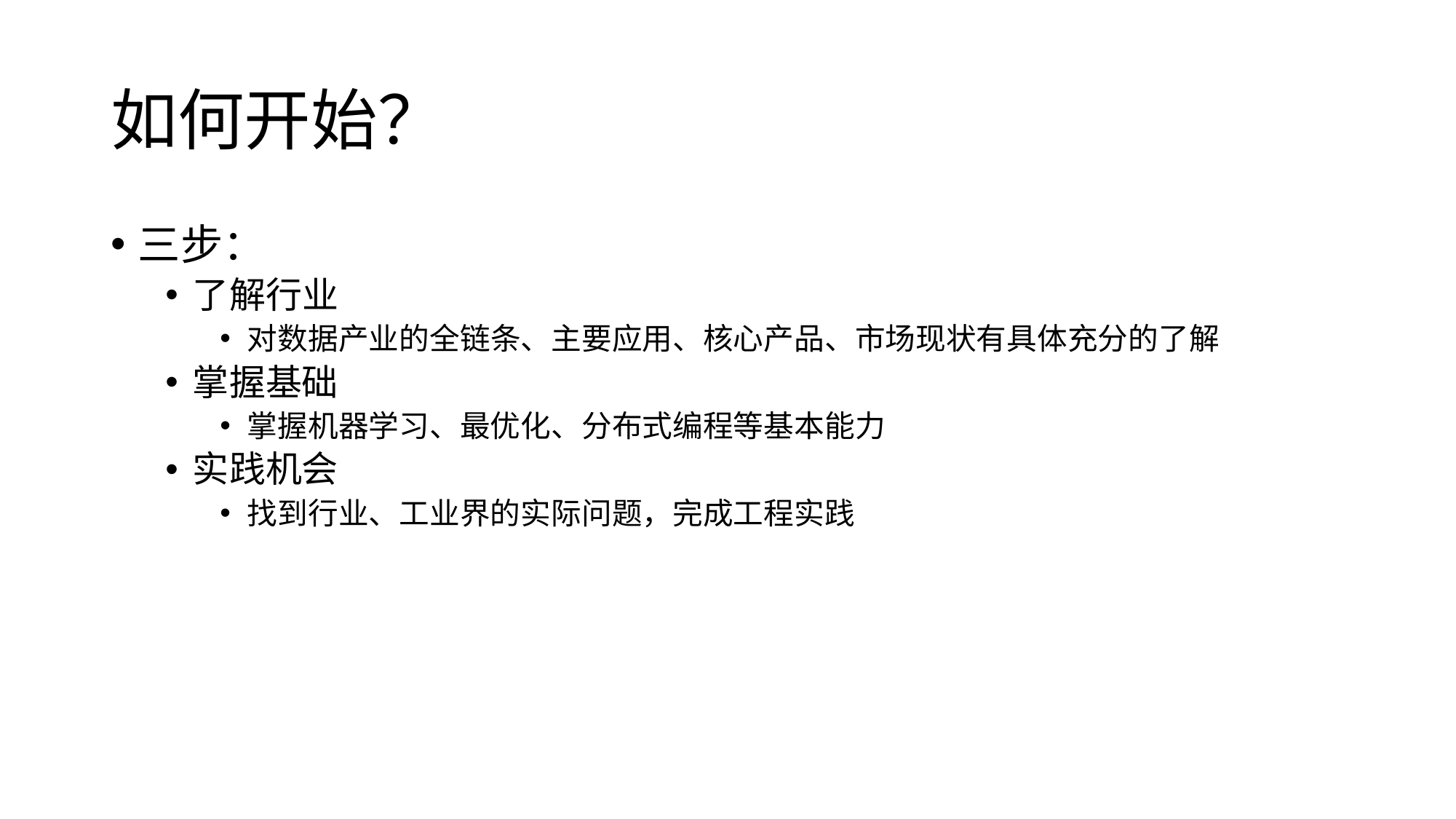

# 如何开始？
三步：
了解行业
对数据产业的全链条、主要应用、核心产品、市场现状有具体充分的了解
掌握基础
掌握机器学习、最优化、分布式编程等基本能力
实践机会
找到行业、工业界的实际问题，完成工程实践